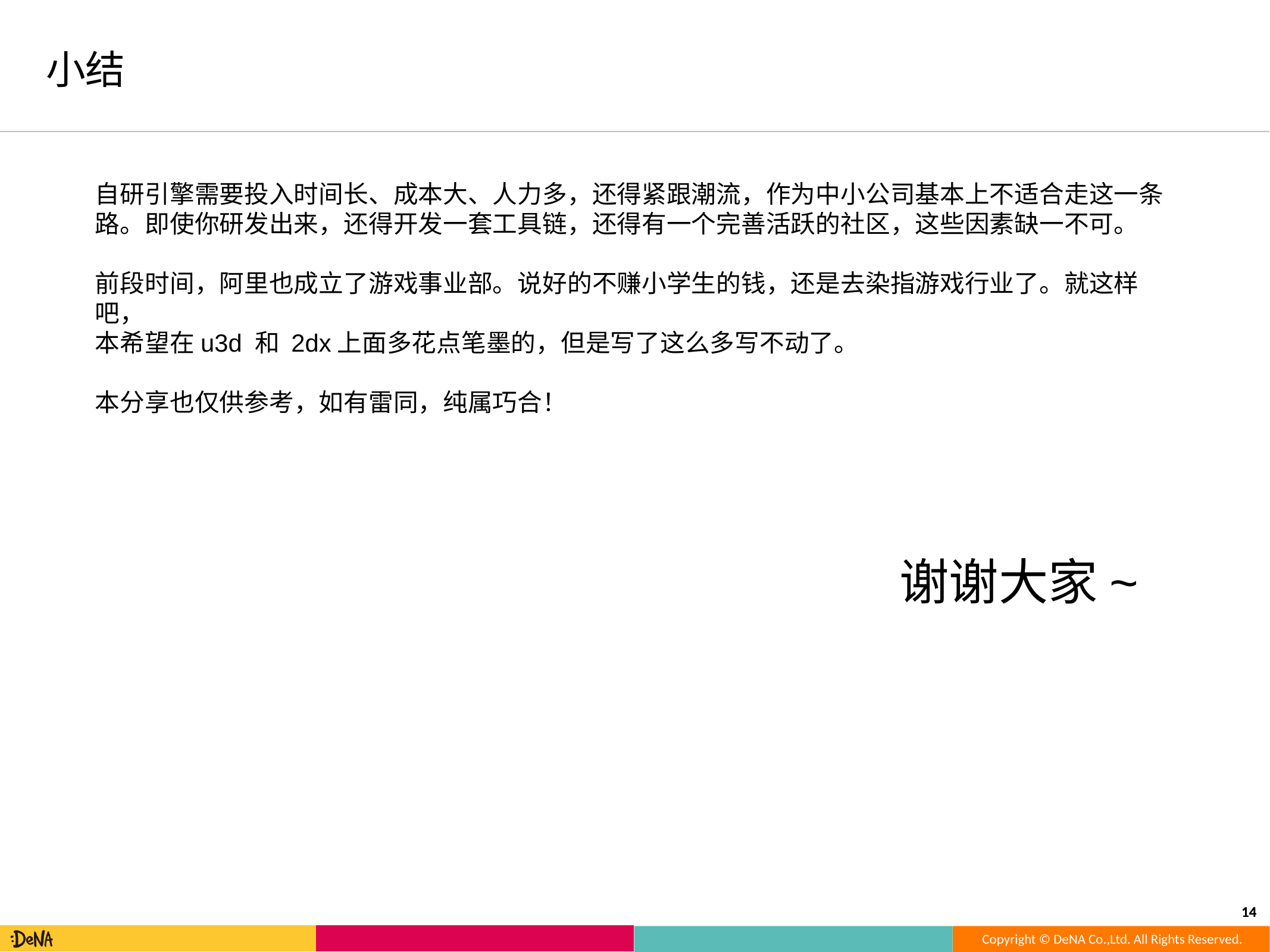

小结
自研引擎需要投入时间长、成本大、人力多，还得紧跟潮流，作为中小公司基本上不适合走这一条路。即使你研发出来，还得开发一套工具链，还得有一个完善活跃的社区，这些因素缺一不可。

前段时间，阿里也成立了游戏事业部。说好的不赚小学生的钱，还是去染指游戏行业了。就这样吧，
本希望在u3d 和 2dx上面多花点笔墨的，但是写了这么多写不动了。

本分享也仅供参考，如有雷同，纯属巧合！
谢谢大家~
14
14